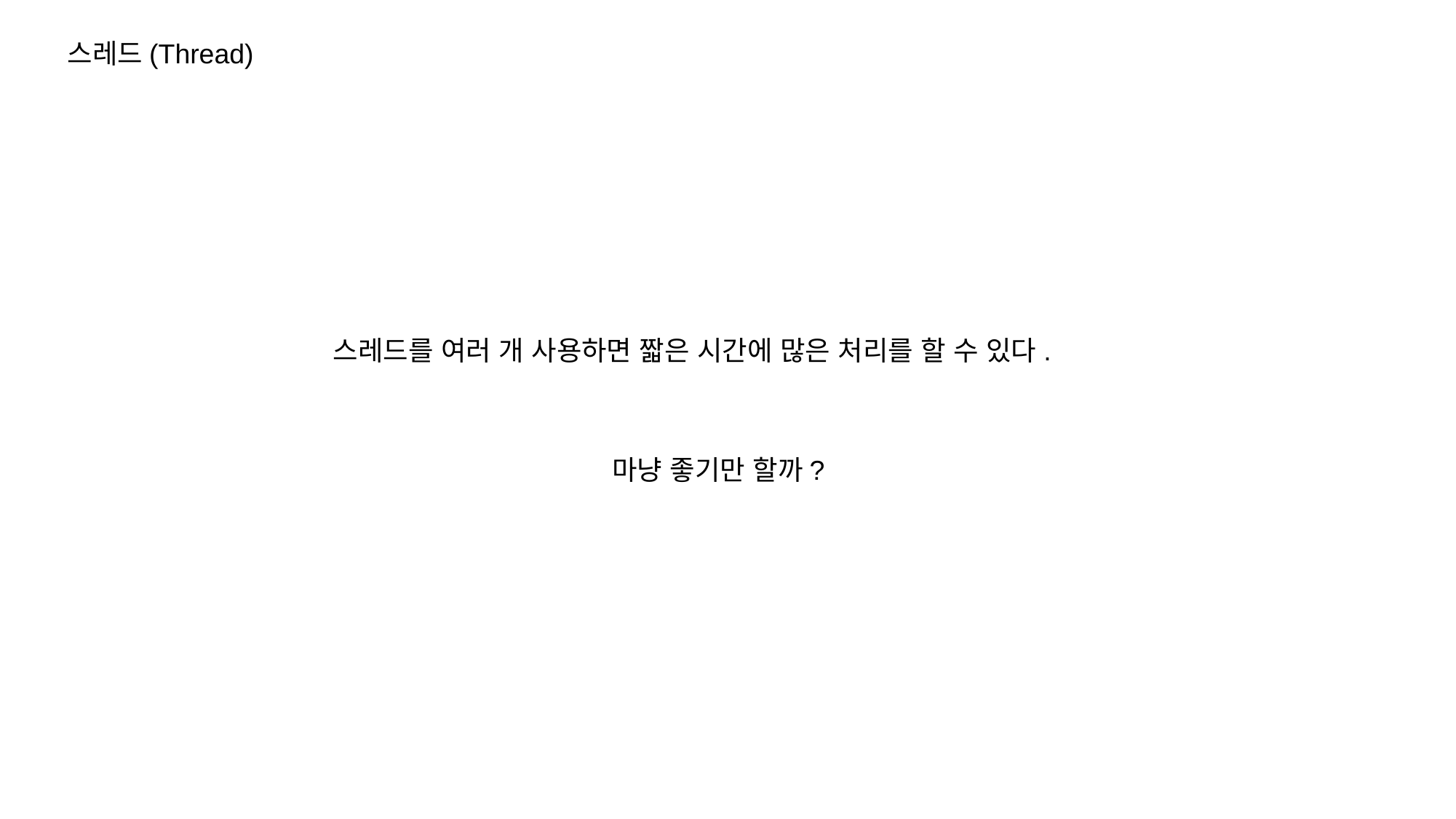

스레드(Thread)
스레드를 여러 개 사용하면 짧은 시간에 많은 처리를 할 수 있다.
마냥 좋기만 할까?